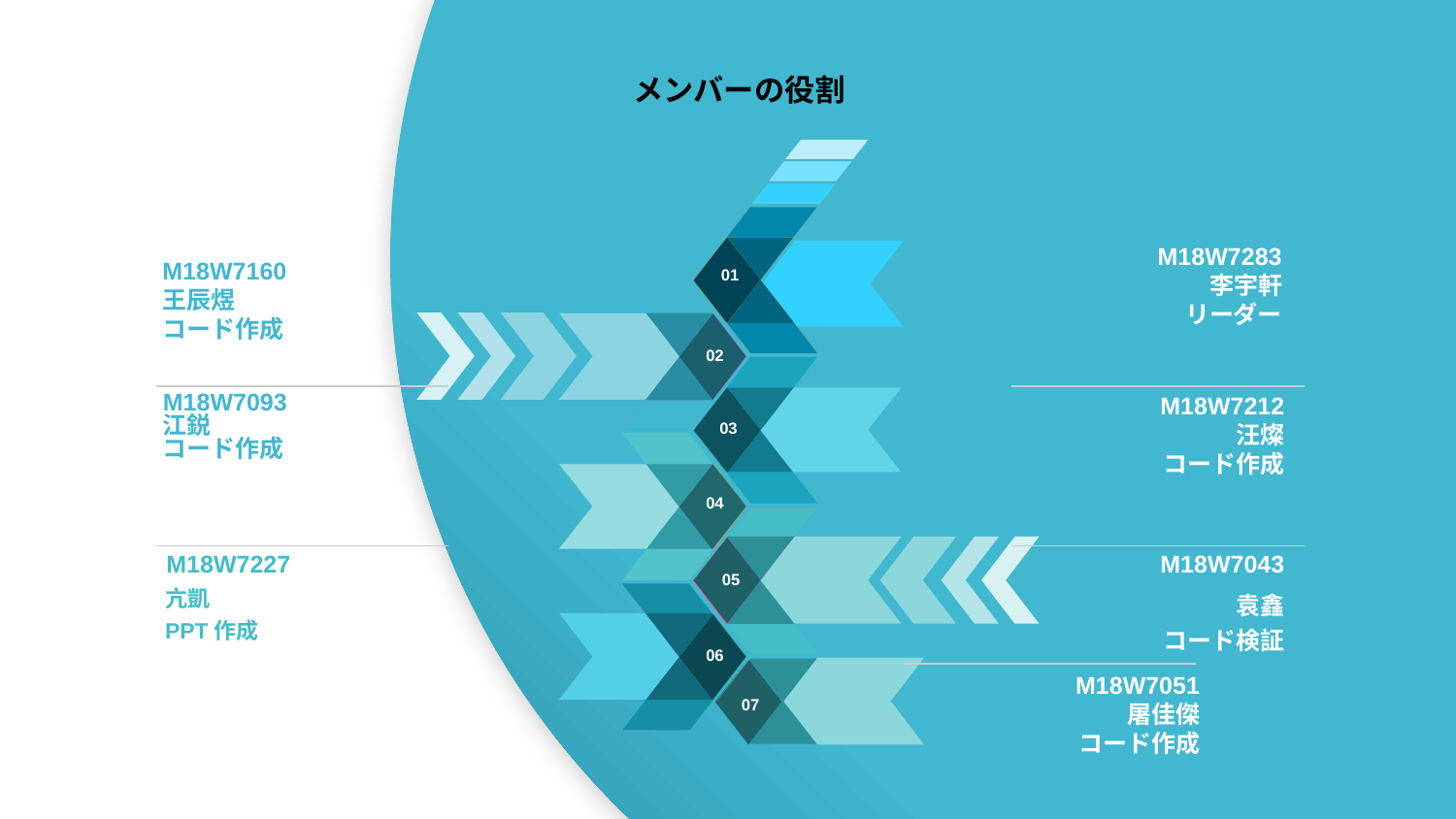

メンバーの役割

M18W7283
李宇軒
リーダー
01

M18W7160
王辰煜
コード作成

M18W7093
江鋭
コード作成

M18W7227
亢凱
PPT作成

M18W7051
屠佳傑
コード作成

M18W7212
汪燦
コード作成
M18W7043
袁鑫
コード検証

02

03

04

05

06

07